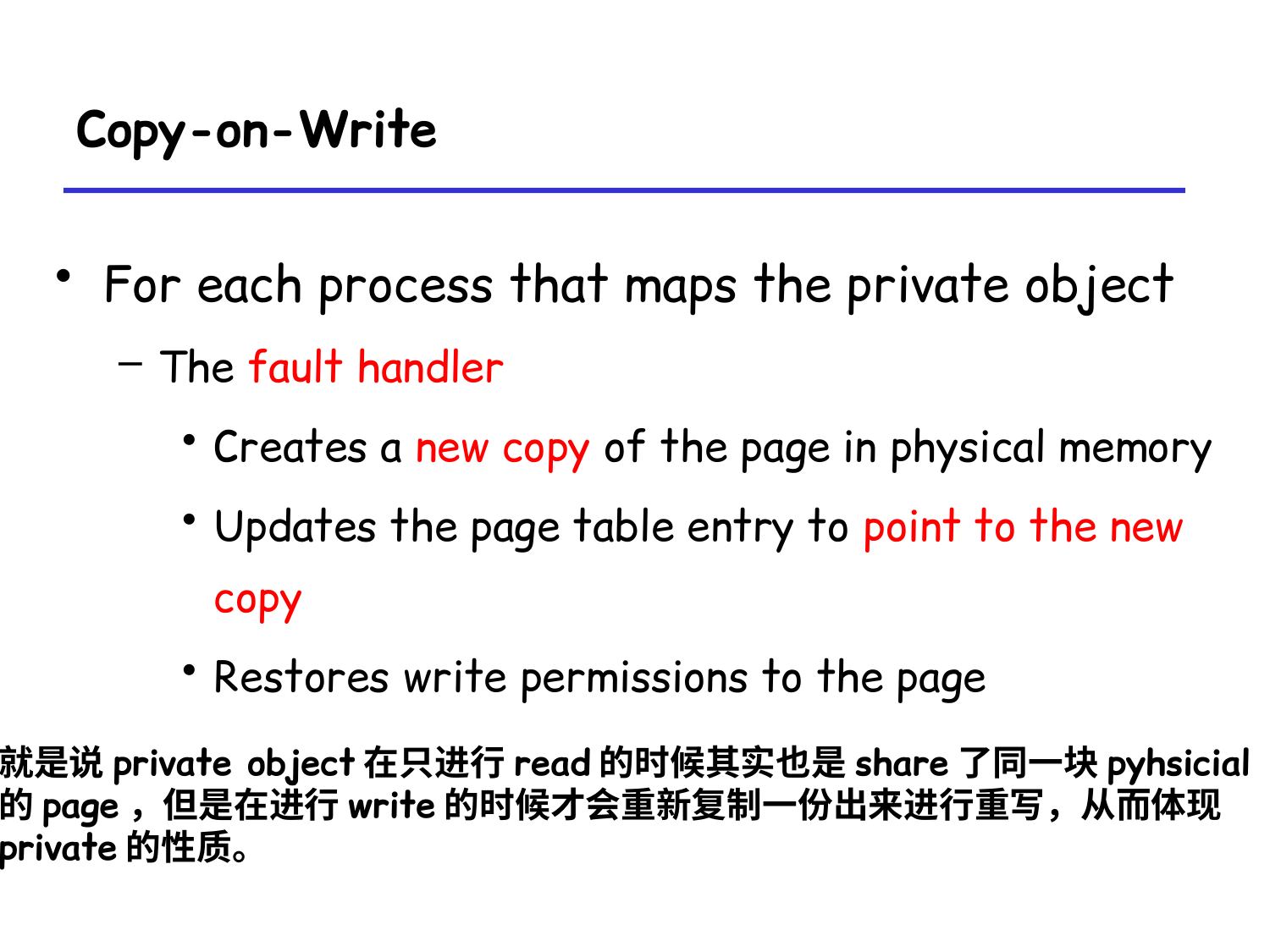

# Copy-on-Write
For each process that maps the private object
The fault handler
Creates a new copy of the page in physical memory
Updates the page table entry to point to the new copy
Restores write permissions to the page
就是说private object在只进行read的时候其实也是share了同一块pyhsicial
的page，但是在进行write的时候才会重新复制一份出来进行重写，从而体现
private的性质。
58